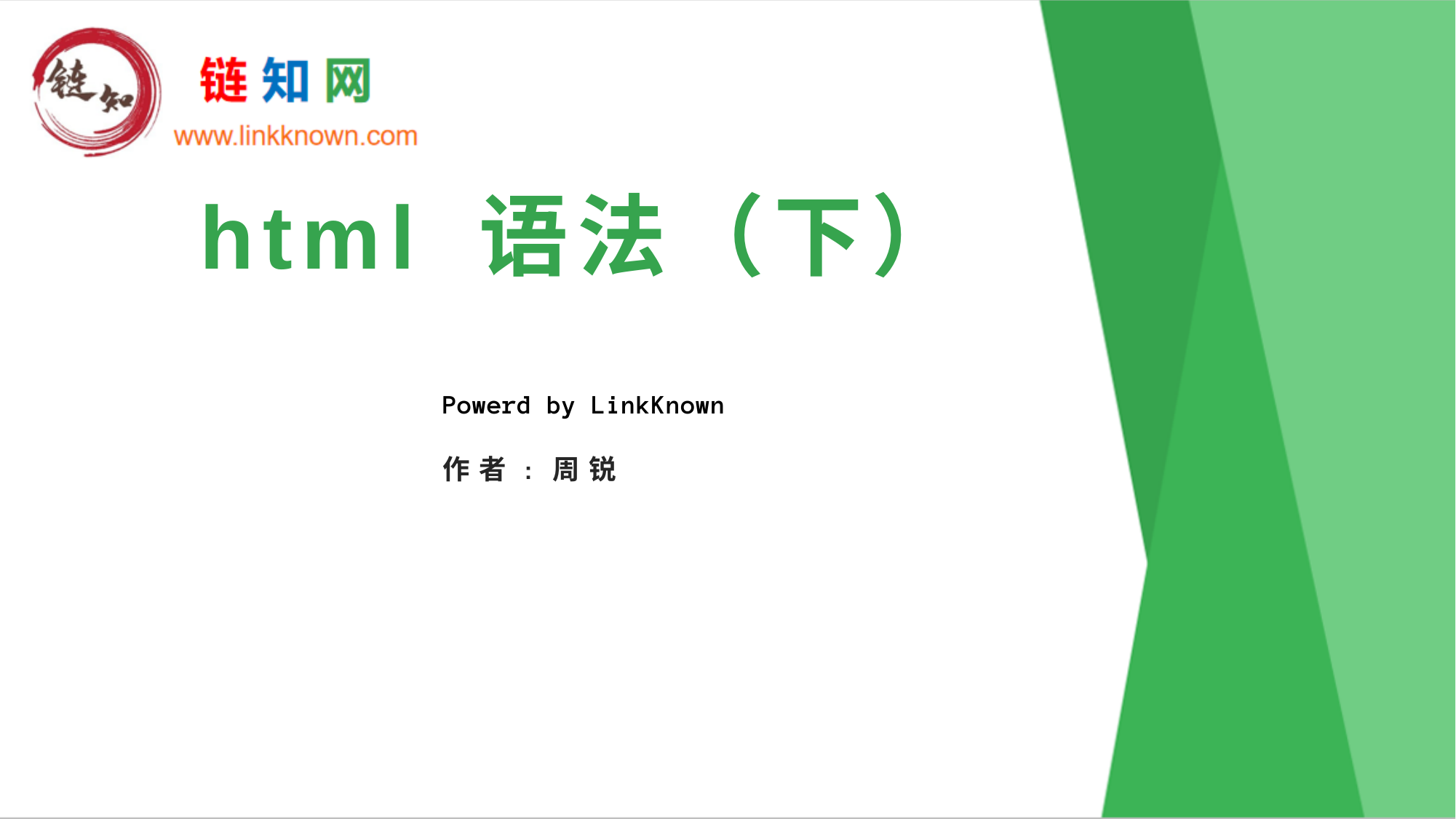

# html 语法（下）
Powerd by LinkKnown

作者:周锐